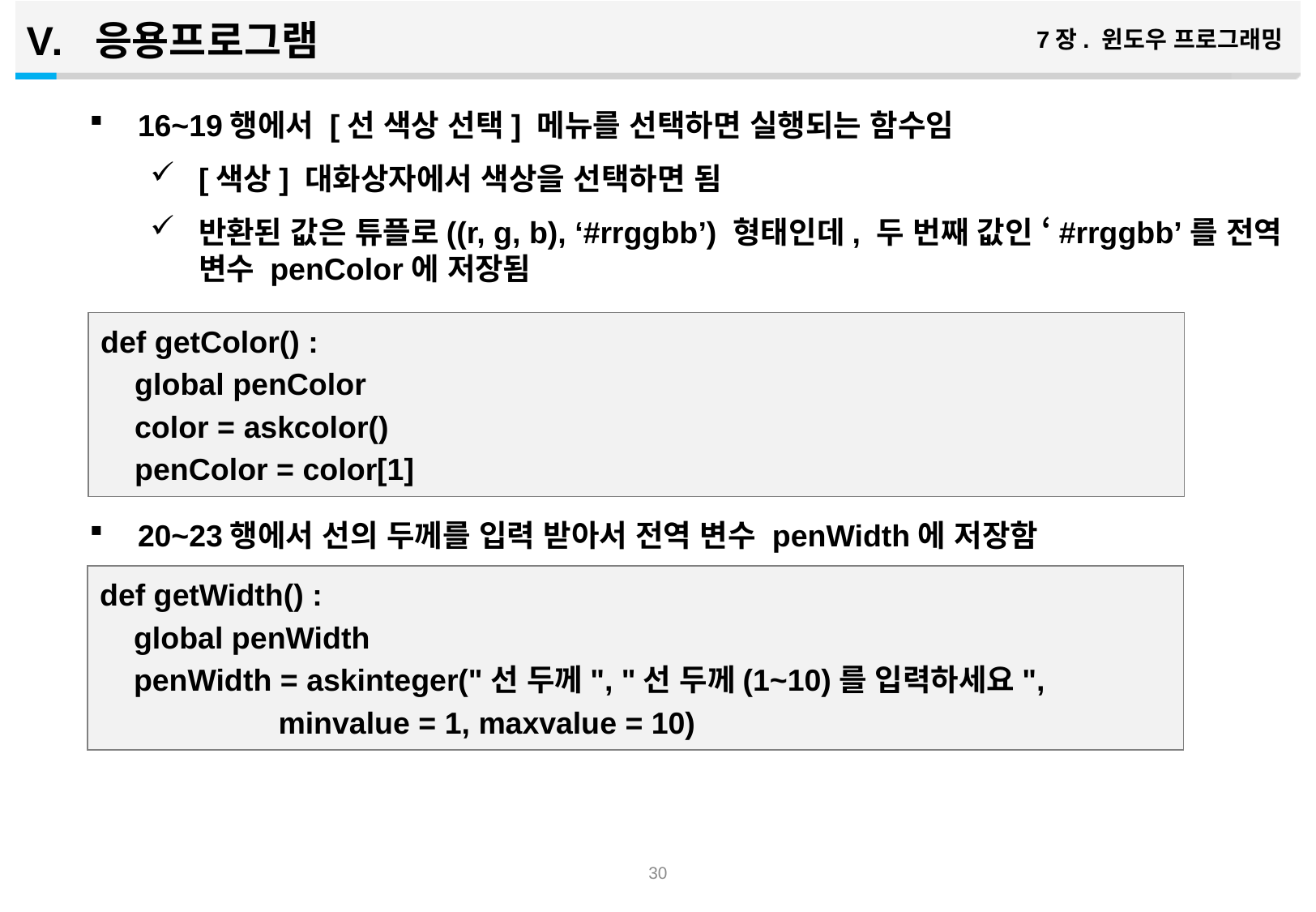

응용프로그램
7장. 윈도우 프로그래밍
16~19행에서 [선 색상 선택] 메뉴를 선택하면 실행되는 함수임
[색상] 대화상자에서 색상을 선택하면 됨
반환된 값은 튜플로((r, g, b), ‘#rrggbb’) 형태인데, 두 번째 값인 ‘#rrggbb’를 전역 변수 penColor에 저장됨

20~23행에서 선의 두께를 입력 받아서 전역 변수 penWidth에 저장함
def getColor() :
    global penColor
    color = askcolor()
    penColor = color[1]
def getWidth() :
    global penWidth
    penWidth = askinteger("선 두께", "선 두께(1~10)를 입력하세요",
                     minvalue = 1, maxvalue = 10)
30